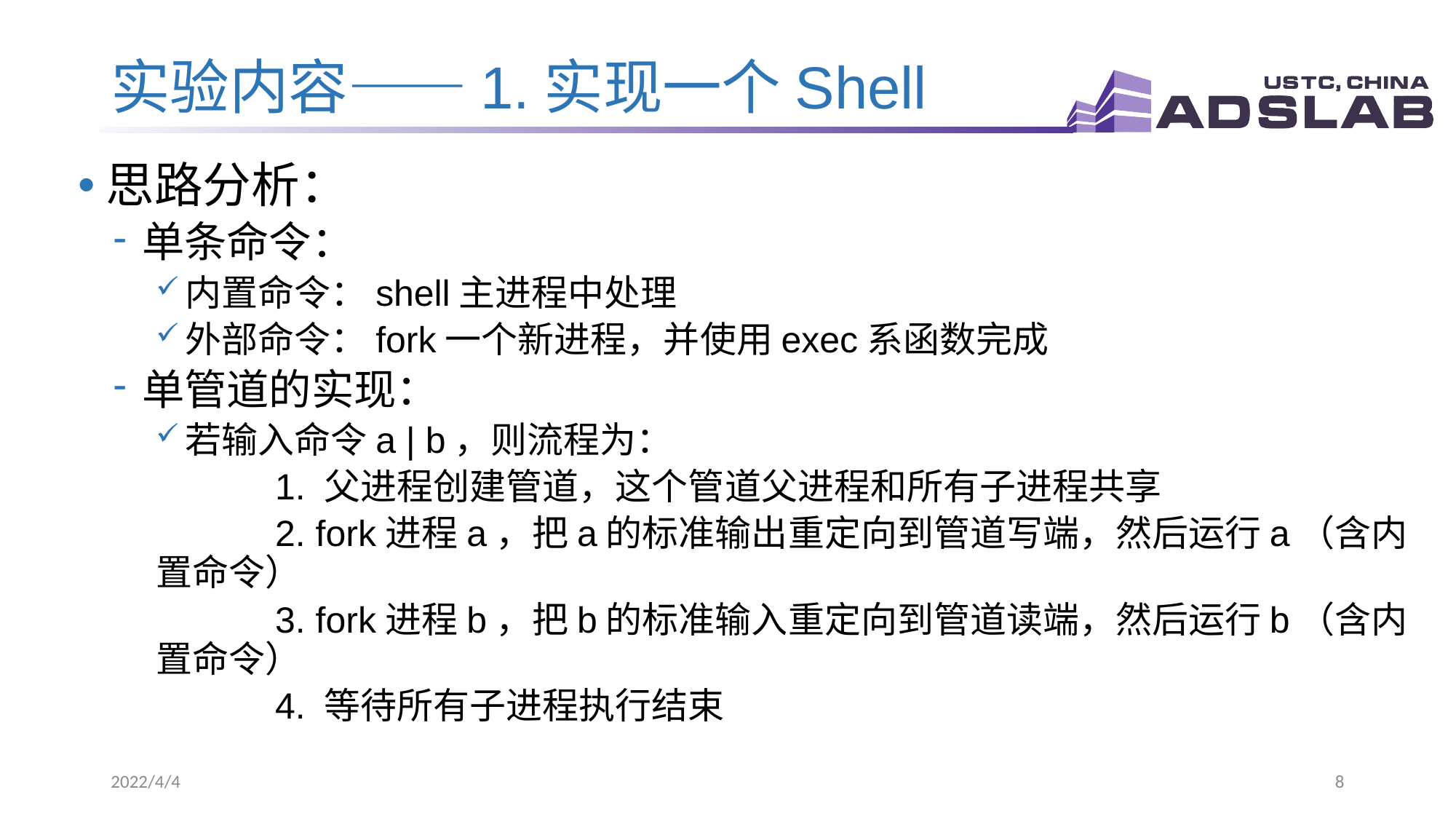

# 实验内容——1.实现一个Shell
思路分析：
单条命令：
内置命令：shell主进程中处理
外部命令：fork一个新进程，并使用exec系函数完成
单管道的实现：
若输入命令a | b，则流程为：
	 1. 父进程创建管道，这个管道父进程和所有子进程共享
	 2. fork进程a，把a的标准输出重定向到管道写端，然后运行a（含内置命令）
	 3. fork进程b，把b的标准输入重定向到管道读端，然后运行b（含内置命令）
	 4. 等待所有子进程执行结束
2022/4/4
8